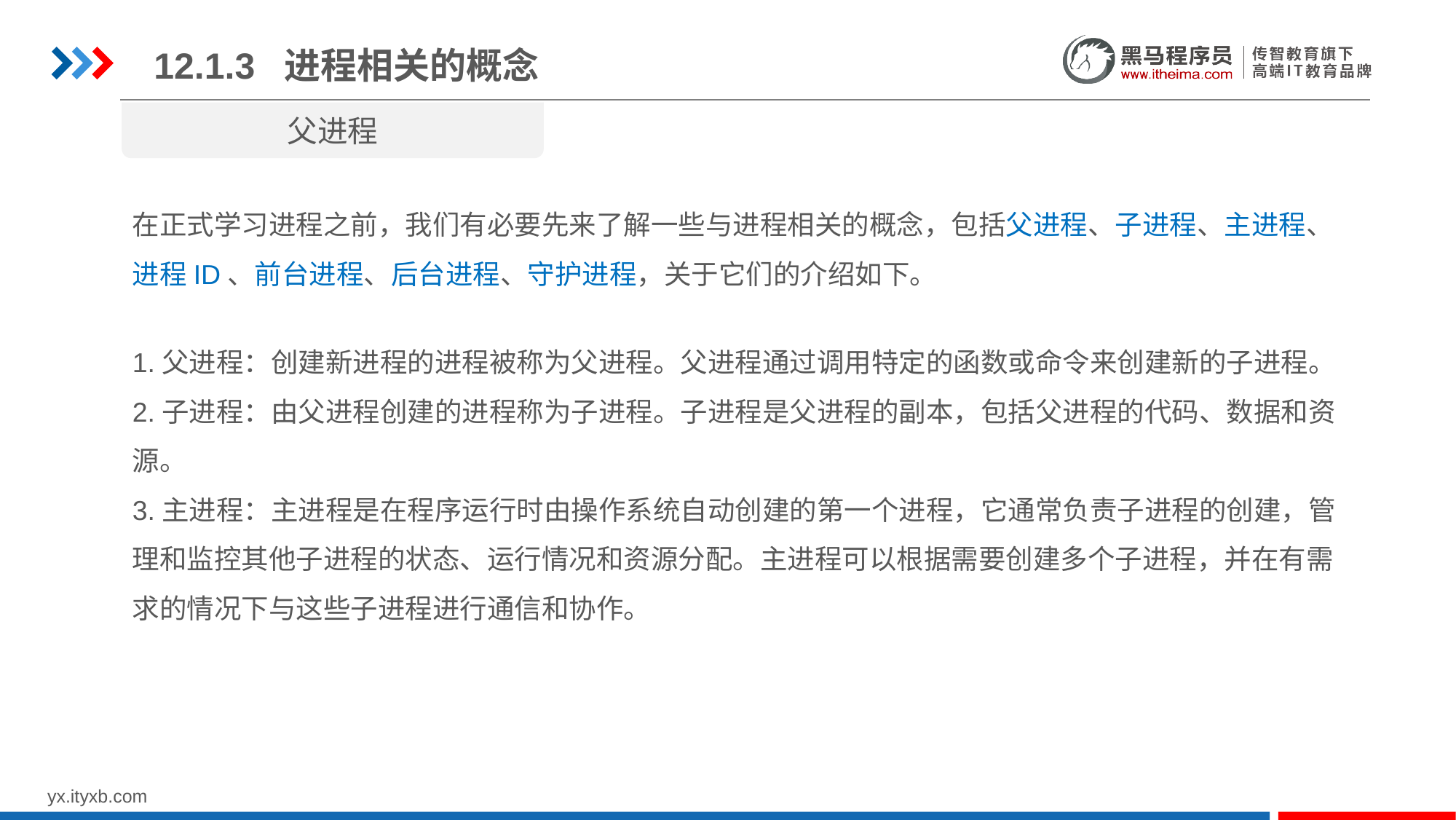

12.1.3  进程相关的概念

父进程
在正式学习进程之前，我们有必要先来了解一些与进程相关的概念，包括父进程、子进程、主进程、进程ID、前台进程、后台进程、守护进程，关于它们的介绍如下。
1.父进程：创建新进程的进程被称为父进程。父进程通过调用特定的函数或命令来创建新的子进程。
2.子进程：由父进程创建的进程称为子进程。子进程是父进程的副本，包括父进程的代码、数据和资源。
3.主进程：主进程是在程序运行时由操作系统自动创建的第一个进程，它通常负责子进程的创建，管理和监控其他子进程的状态、运行情况和资源分配。主进程可以根据需要创建多个子进程，并在有需求的情况下与这些子进程进行通信和协作。